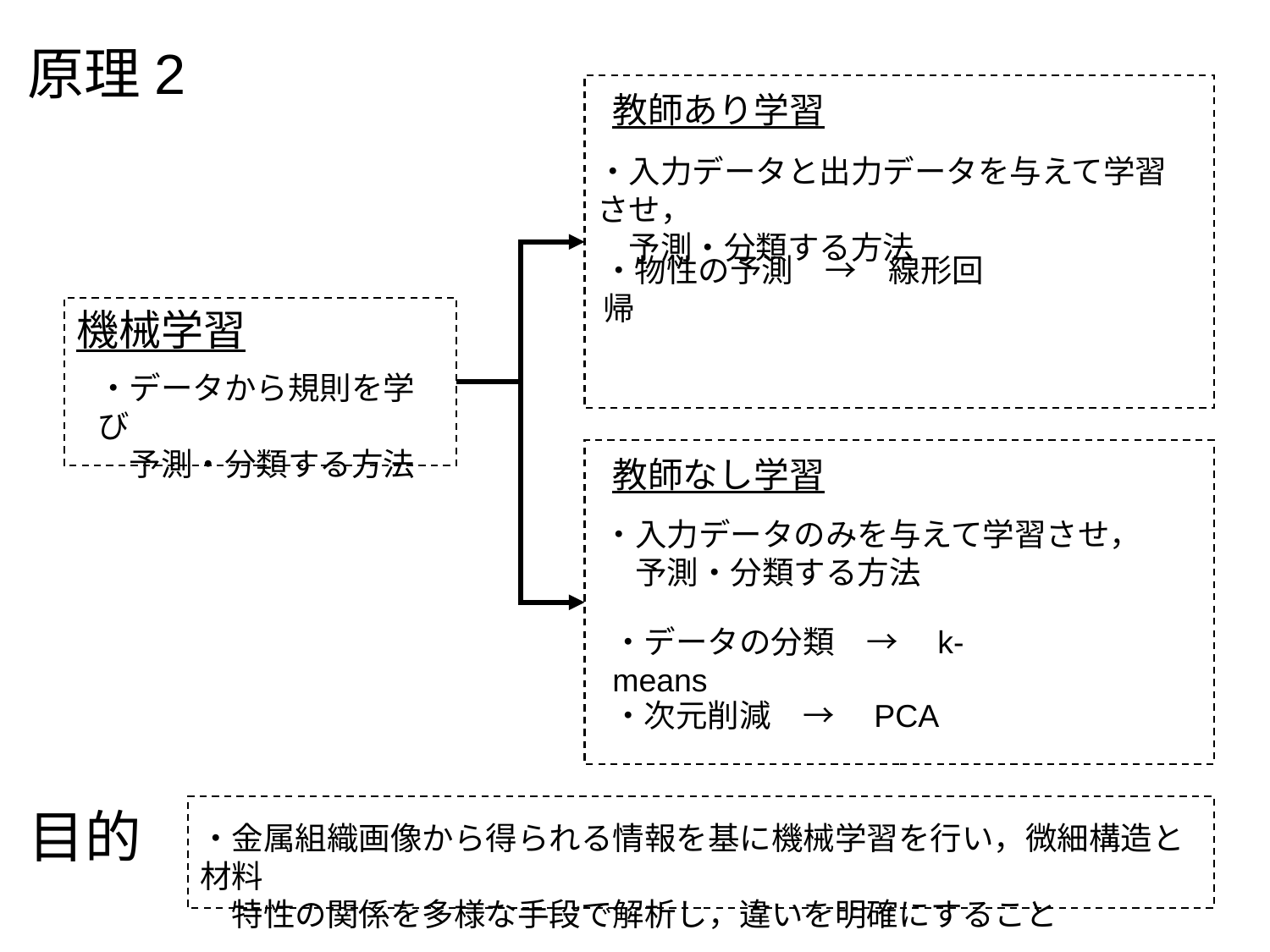

原理2

教師あり学習
・入力データと出力データを与えて学習させ，
　予測・分類する方法
・物性の予測　→　線形回帰
機械学習

・データから規則を学び
　予測・分類する方法

教師なし学習
・入力データのみを与えて学習させ，
　予測・分類する方法
・データの分類　→　k-means
・次元削減　→　PCA
目的

・金属組織画像から得られる情報を基に機械学習を行い，微細構造と材料
　特性の関係を多様な手段で解析し，違いを明確にすること